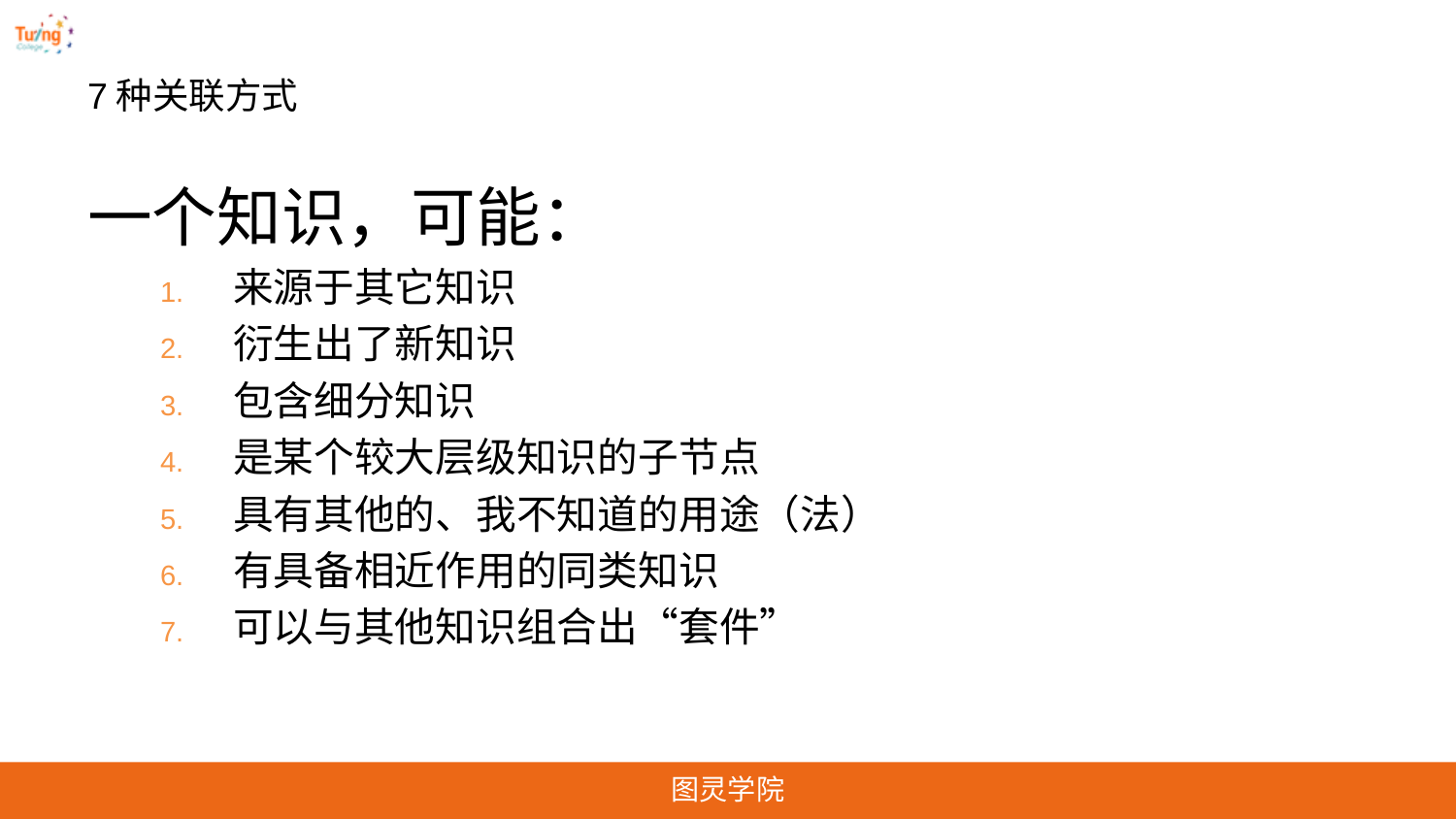

# 7种关联方式
一个知识，可能：
来源于其它知识
衍生出了新知识
包含细分知识
是某个较大层级知识的子节点
具有其他的、我不知道的用途（法）
有具备相近作用的同类知识
可以与其他知识组合出“套件”
图灵学院